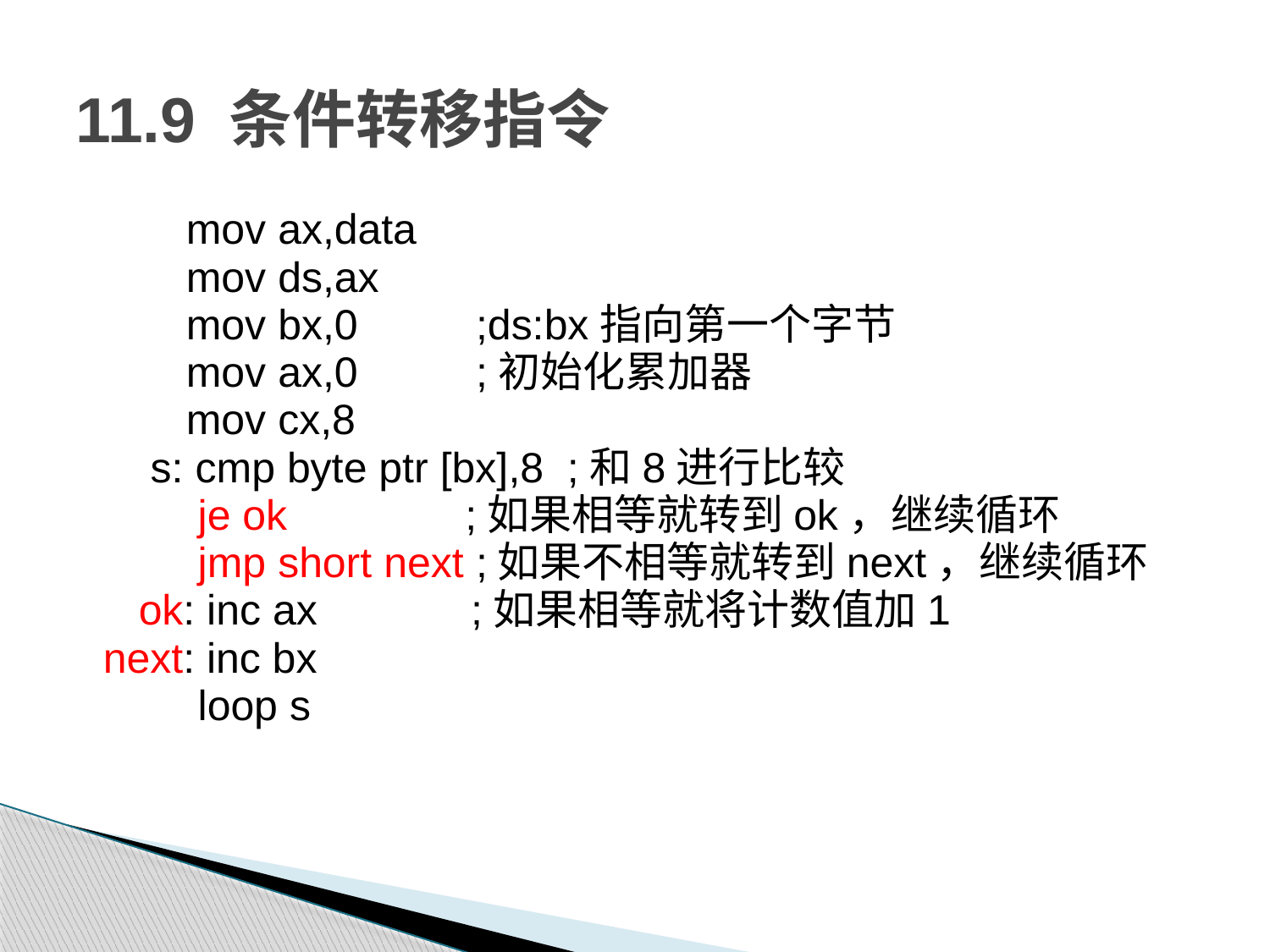

# 11.9 条件转移指令
        mov ax,data
        mov ds,ax
        mov bx,0          ;ds:bx指向第一个字节
        mov ax,0          ;初始化累加器
        mov cx,8
     s: cmp byte ptr [bx],8  ;和8进行比较
         je ok               ;如果相等就转到ok，继续循环
         jmp short next ;如果不相等就转到next，继续循环
    ok: inc ax             ;如果相等就将计数值加1
 next: inc bx
         loop s